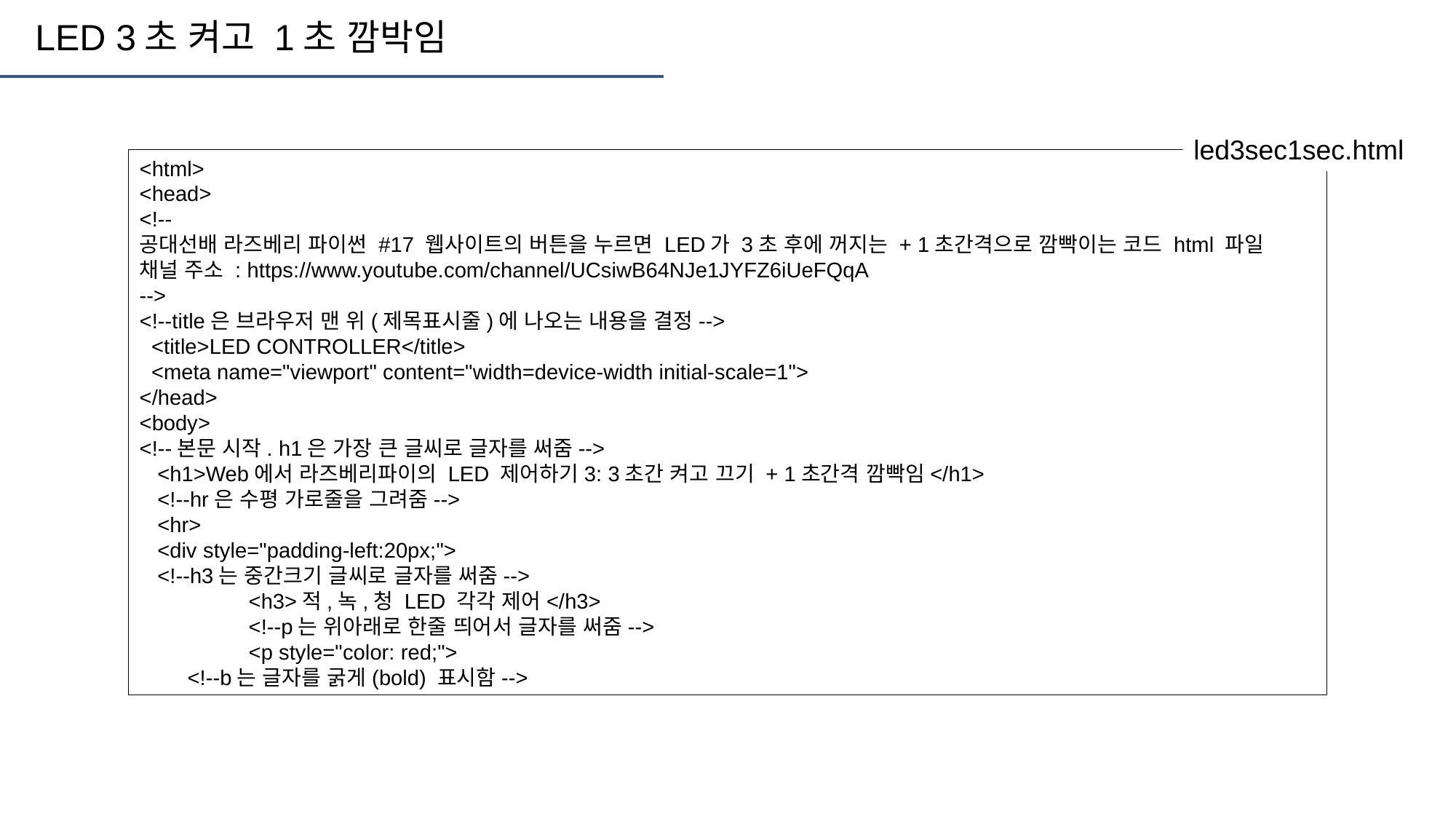

LED 3초 켜고 1초 깜박임
led3sec1sec.html
<html>
<head>
<!--
공대선배 라즈베리 파이썬 #17 웹사이트의 버튼을 누르면 LED가 3초 후에 꺼지는 + 1초간격으로 깜빡이는 코드 html 파일
채널 주소 : https://www.youtube.com/channel/UCsiwB64NJe1JYFZ6iUeFQqA
-->
<!--title은 브라우저 맨 위(제목표시줄)에 나오는 내용을 결정-->
  <title>LED CONTROLLER</title>
  <meta name="viewport" content="width=device-width initial-scale=1">
</head>
<body>
<!--본문 시작. h1은 가장 큰 글씨로 글자를 써줌-->
   <h1>Web에서 라즈베리파이의 LED 제어하기3: 3초간 켜고 끄기 + 1초간격 깜빡임</h1>
   <!--hr은 수평 가로줄을 그려줌-->
   <hr>
   <div style="padding-left:20px;">
   <!--h3는 중간크기 글씨로 글자를 써줌-->
	<h3>적,녹,청 LED 각각 제어</h3>
	<!--p는 위아래로 한줄 띄어서 글자를 써줌-->
	<p style="color: red;">
        <!--b는 글자를 굵게(bold) 표시함-->